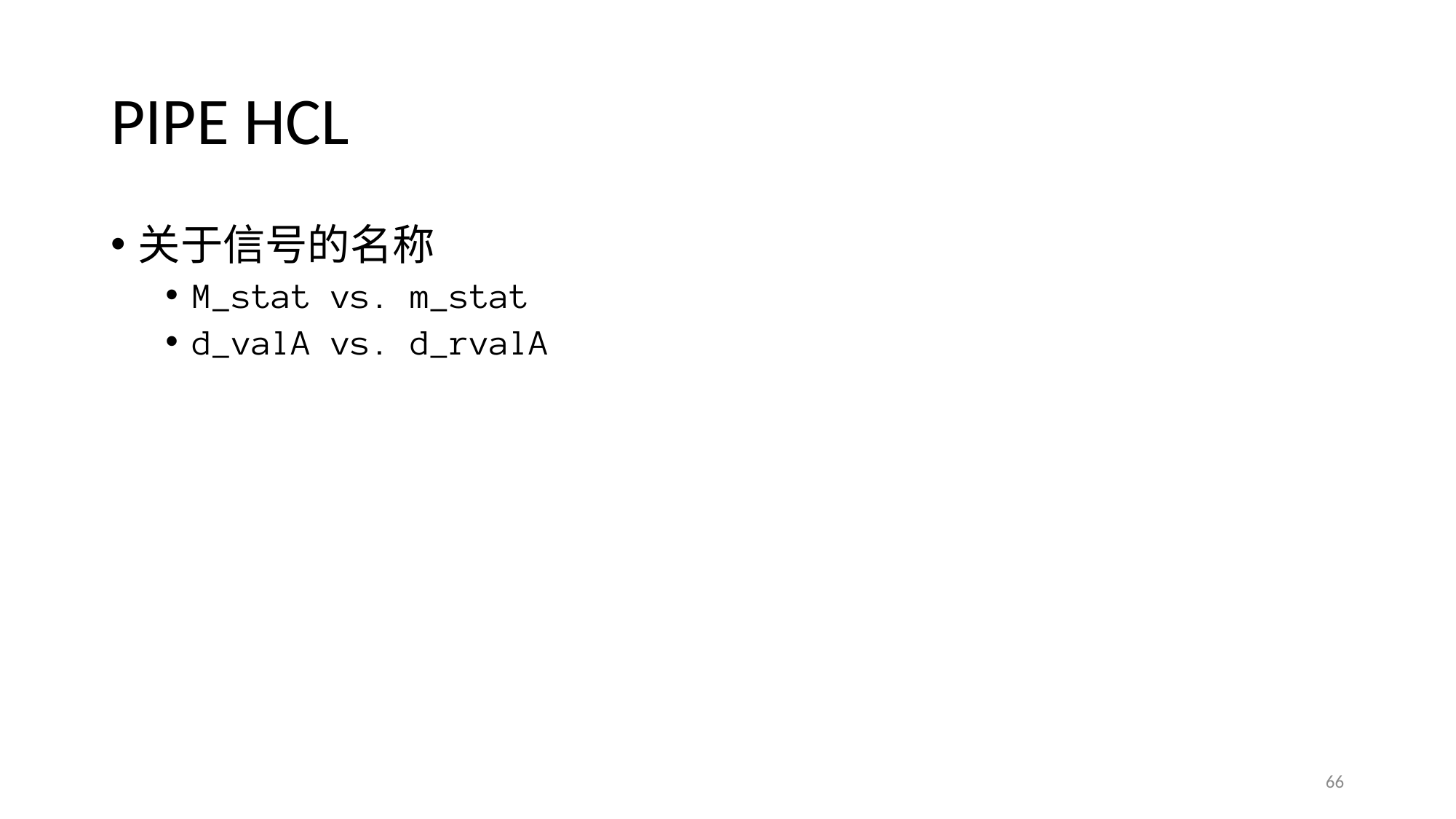

# PIPE HCL
关于信号的名称
M_stat vs. m_stat
d_valA vs. d_rvalA

66